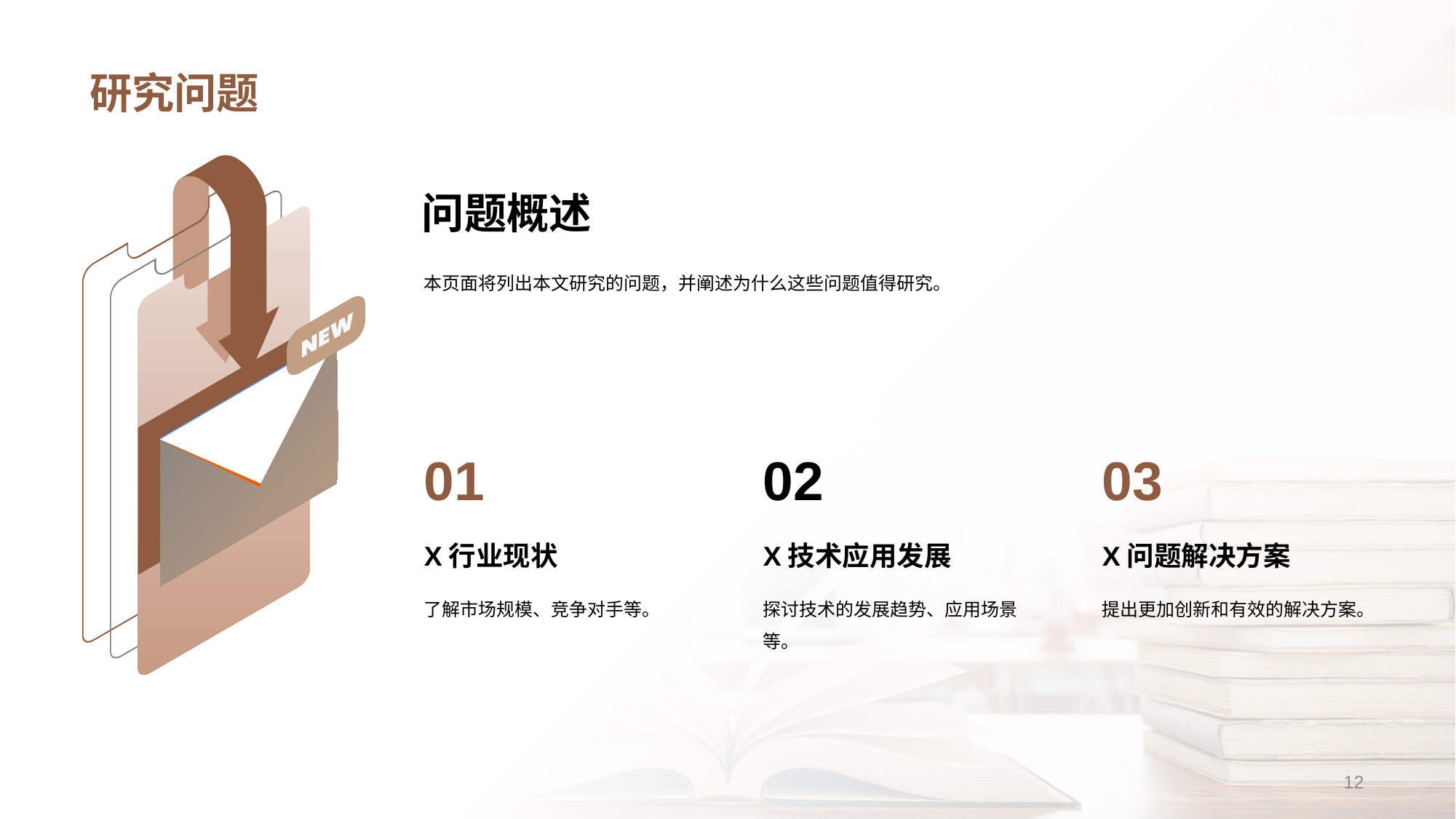

# 研究问题

问题概述
本页面将列出本文研究的问题，并阐述为什么这些问题值得研究。
01
X行业现状
了解市场规模、竞争对手等。
02
X技术应用发展
探讨技术的发展趋势、应用场景等。
03
X问题解决方案
提出更加创新和有效的解决方案。
12